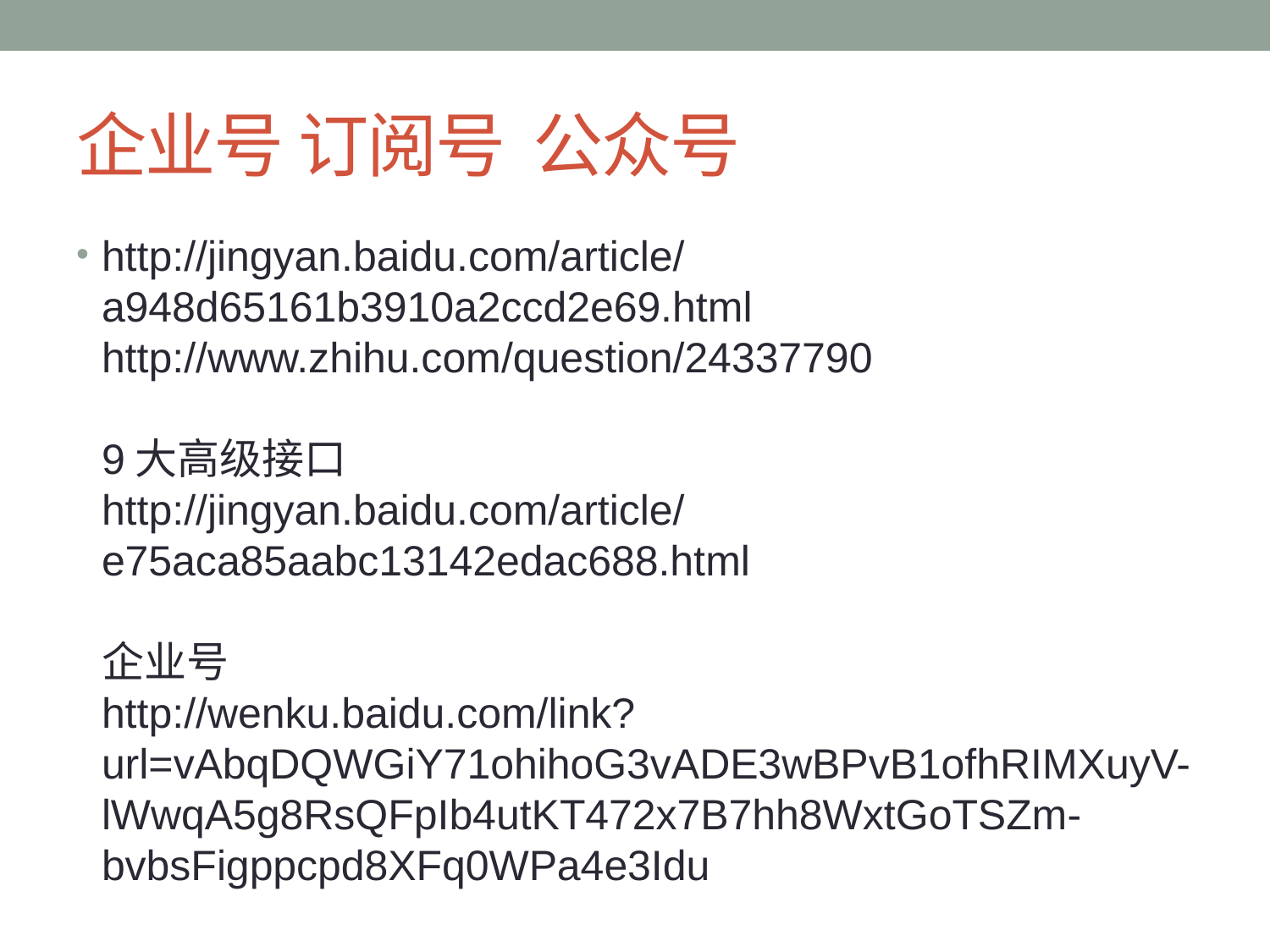

# 企业号 订阅号  公众号
http://jingyan.baidu.com/article/a948d65161b3910a2ccd2e69.html
http://www.zhihu.com/question/24337790
9大高级接口
http://jingyan.baidu.com/article/e75aca85aabc13142edac688.html
企业号
http://wenku.baidu.com/link?url=vAbqDQWGiY71ohihoG3vADE3wBPvB1ofhRIMXuyV-lWwqA5g8RsQFpIb4utKT472x7B7hh8WxtGoTSZm-bvbsFigppcpd8XFq0WPa4e3Idu